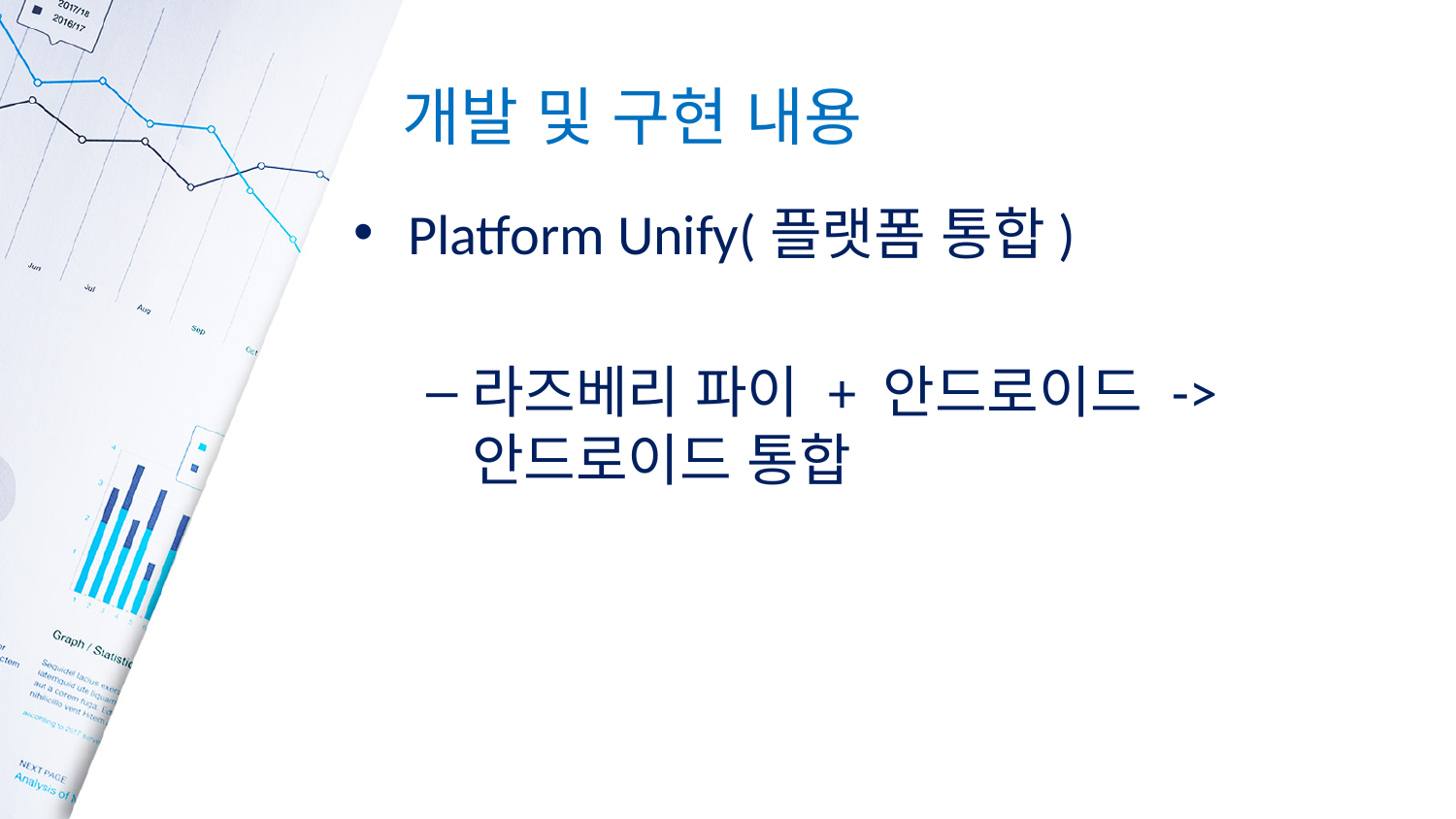

# 개발 및 구현 내용
Platform Unify(플랫폼 통합)

라즈베리 파이 + 안드로이드 -> 안드로이드 통합